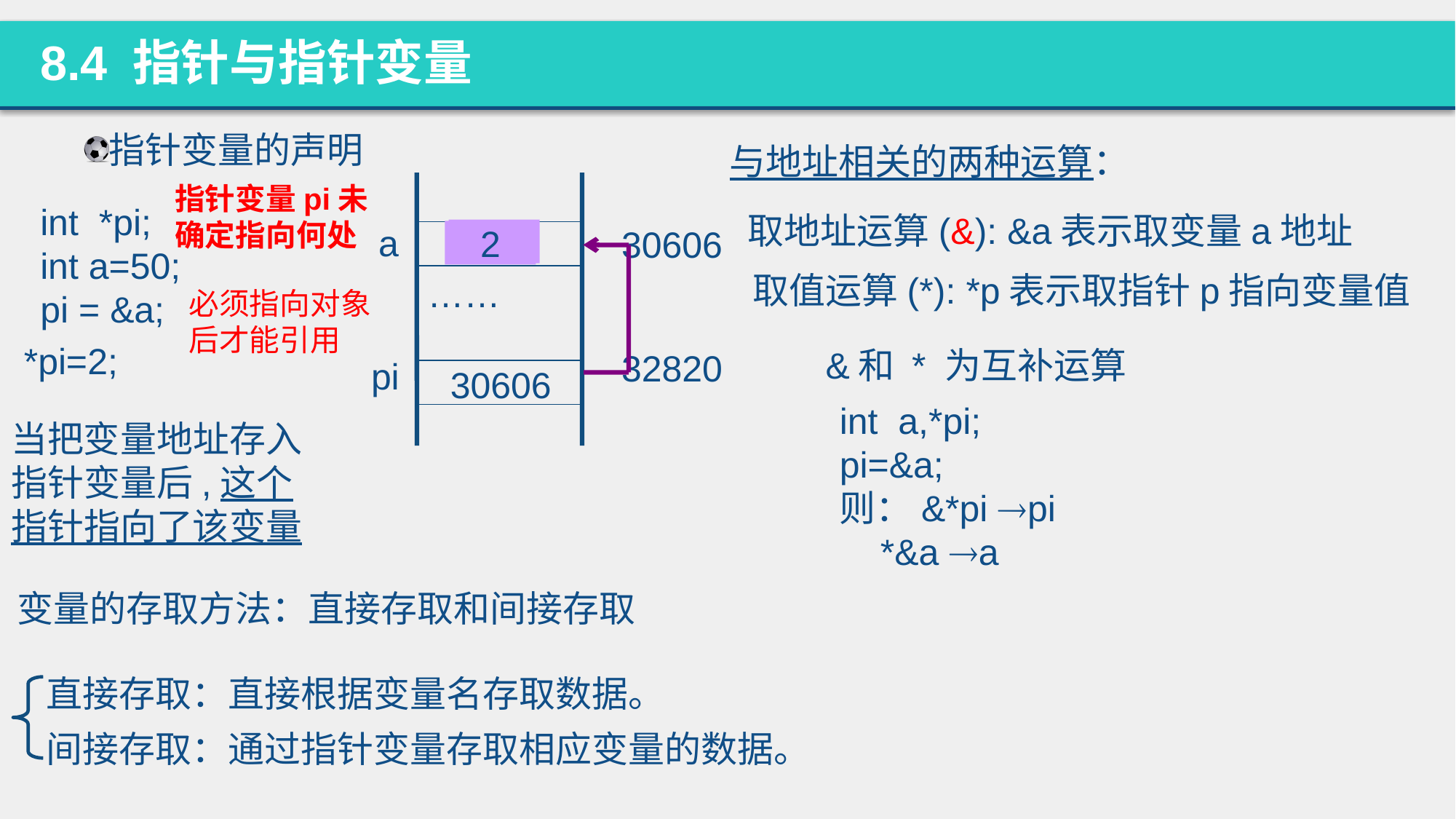

8.4 指针与指针变量
指针变量的声明
与地址相关的两种运算：

 a

30606

32820

……
 pi

指针变量pi未确定指向何处
int  *pi;
int a=50;
pi = &a;
取地址运算(&): &a表示取变量a地址
50
2

30606

取值运算(*): *p表示取指针p指向变量值
必须指向对象后才能引用
*pi=2;
&和 * 为互补运算
int  a,*pi;
pi=&a;
则：&*pi →pi
    *&a →a
当把变量地址存入指针变量后,这个指针指向了该变量
变量的存取方法：直接存取和间接存取
直接存取：直接根据变量名存取数据。

间接存取：通过指针变量存取相应变量的数据。